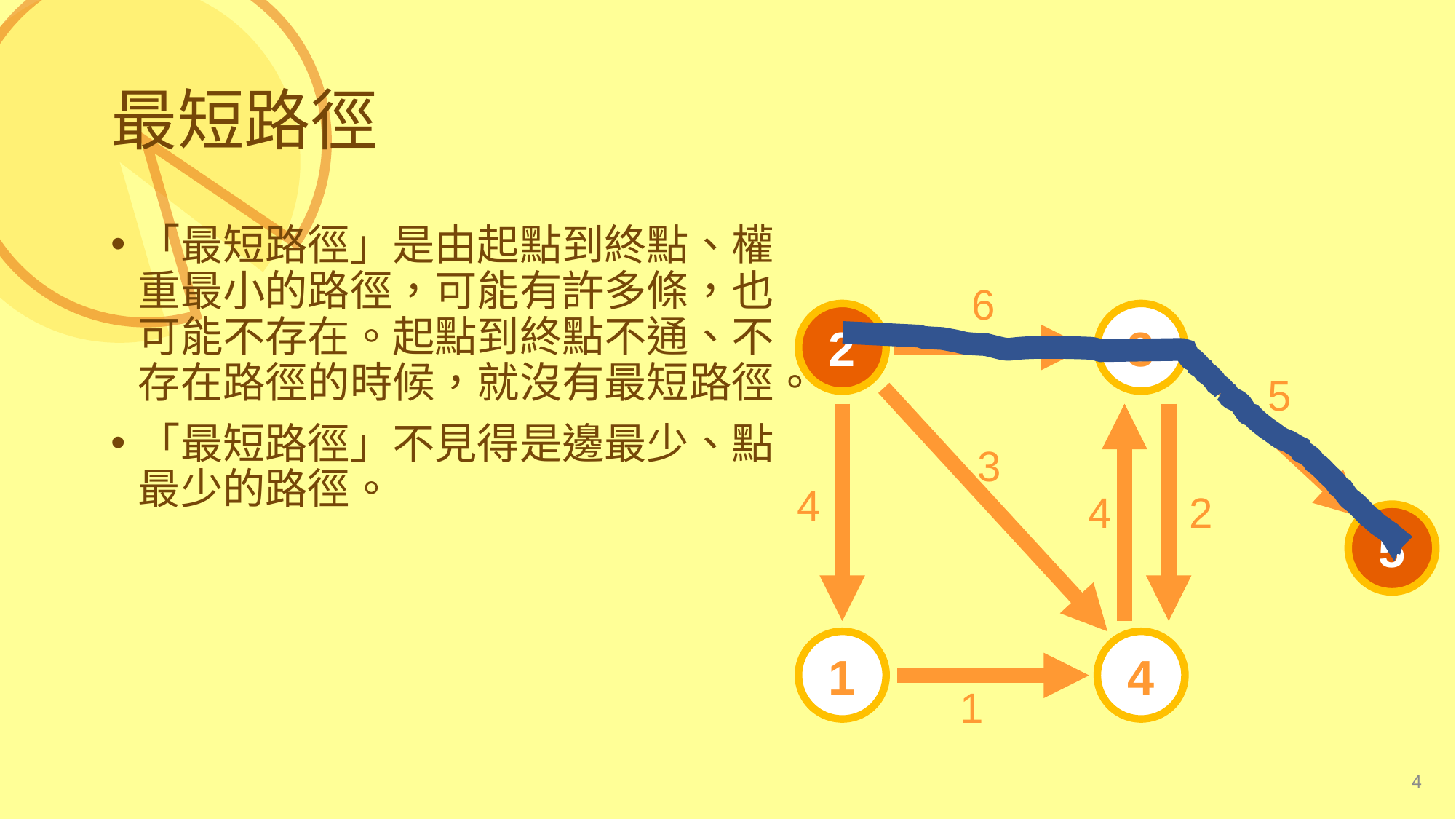

# 最短路徑
「最短路徑」是由起點到終點、權重最小的路徑，可能有許多條，也可能不存在。起點到終點不通、不存在路徑的時候，就沒有最短路徑。
「最短路徑」不見得是邊最少、點最少的路徑。

6
2
3

5
3
4
4
2
5
1
4
1
4